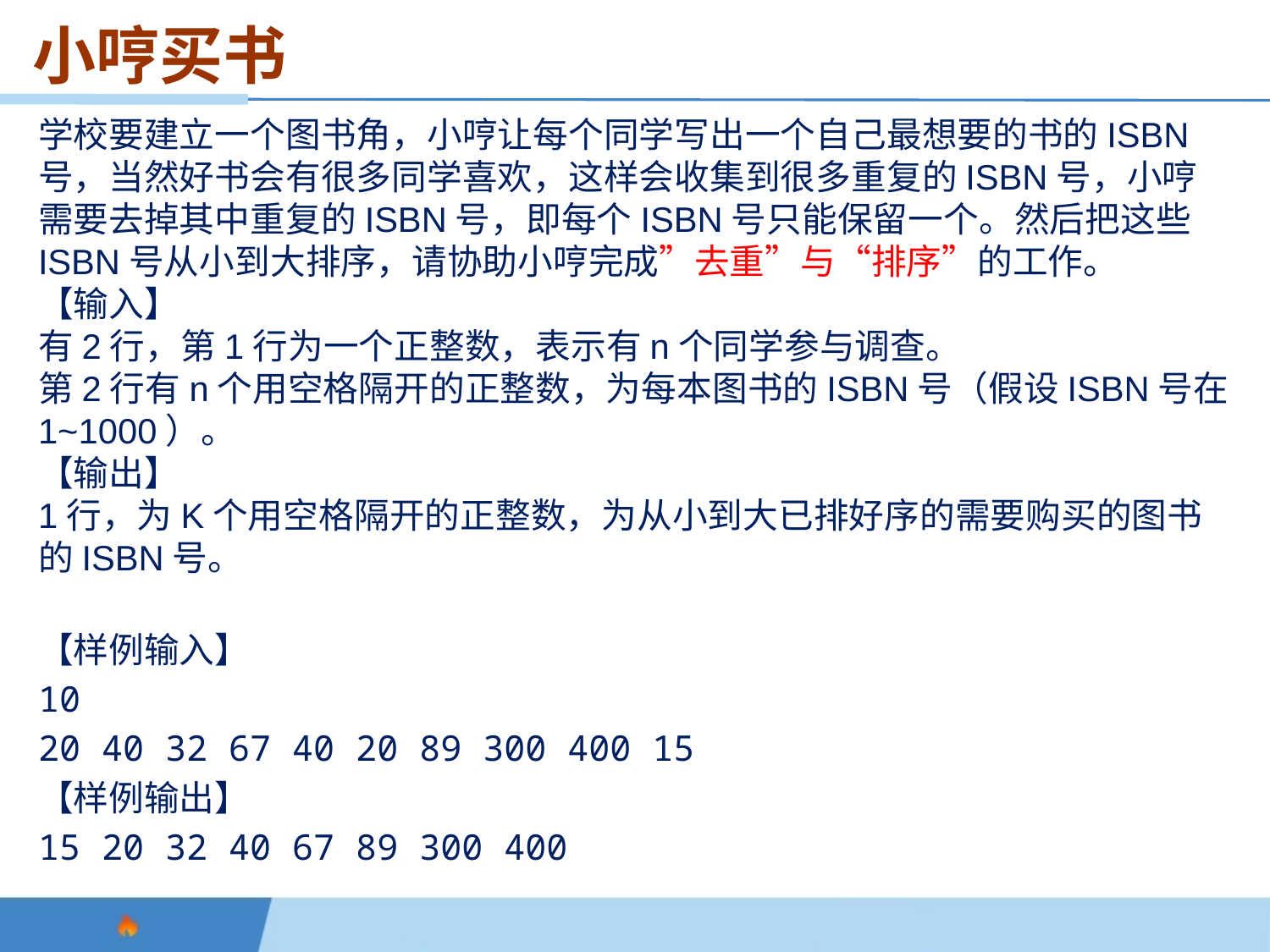

小哼买书
学校要建立一个图书角，小哼让每个同学写出一个自己最想要的书的ISBN号，当然好书会有很多同学喜欢，这样会收集到很多重复的ISBN号，小哼需要去掉其中重复的ISBN号，即每个ISBN号只能保留一个。然后把这些ISBN号从小到大排序，请协助小哼完成”去重”与“排序”的工作。
【输入】
有2行，第1行为一个正整数，表示有n个同学参与调查。
第2行有n个用空格隔开的正整数，为每本图书的ISBN号（假设ISBN号在1~1000）。
【输出】
1行，为K个用空格隔开的正整数，为从小到大已排好序的需要购买的图书的ISBN号。

【样例输入】
10
20 40 32 67 40 20 89 300 400 15
【样例输出】
15 20 32 40 67 89 300 400